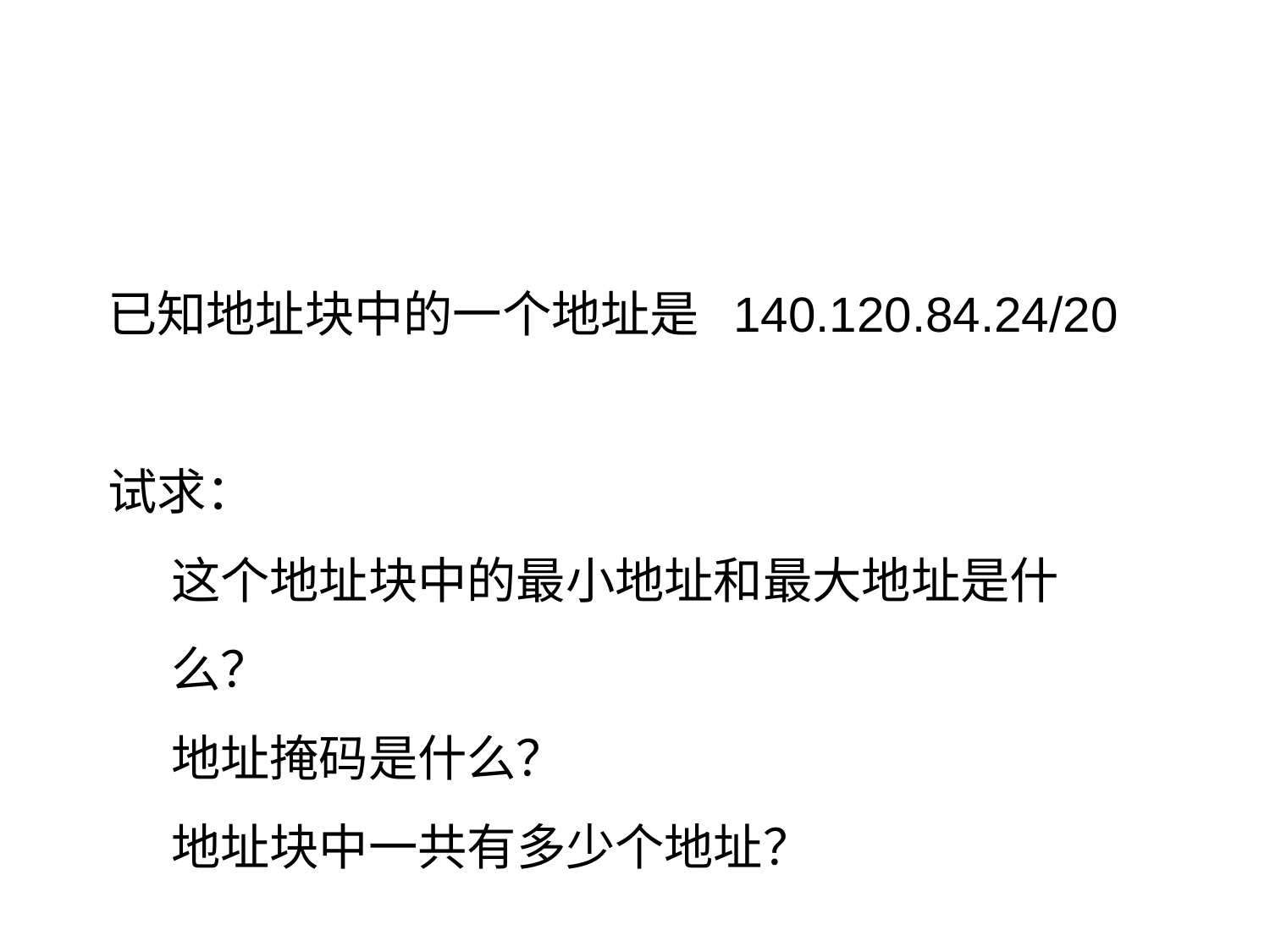

#
已知地址块中的一个地址是  140.120.84.24/20

试求：
这个地址块中的最小地址和最大地址是什么？
地址掩码是什么？
地址块中一共有多少个地址？